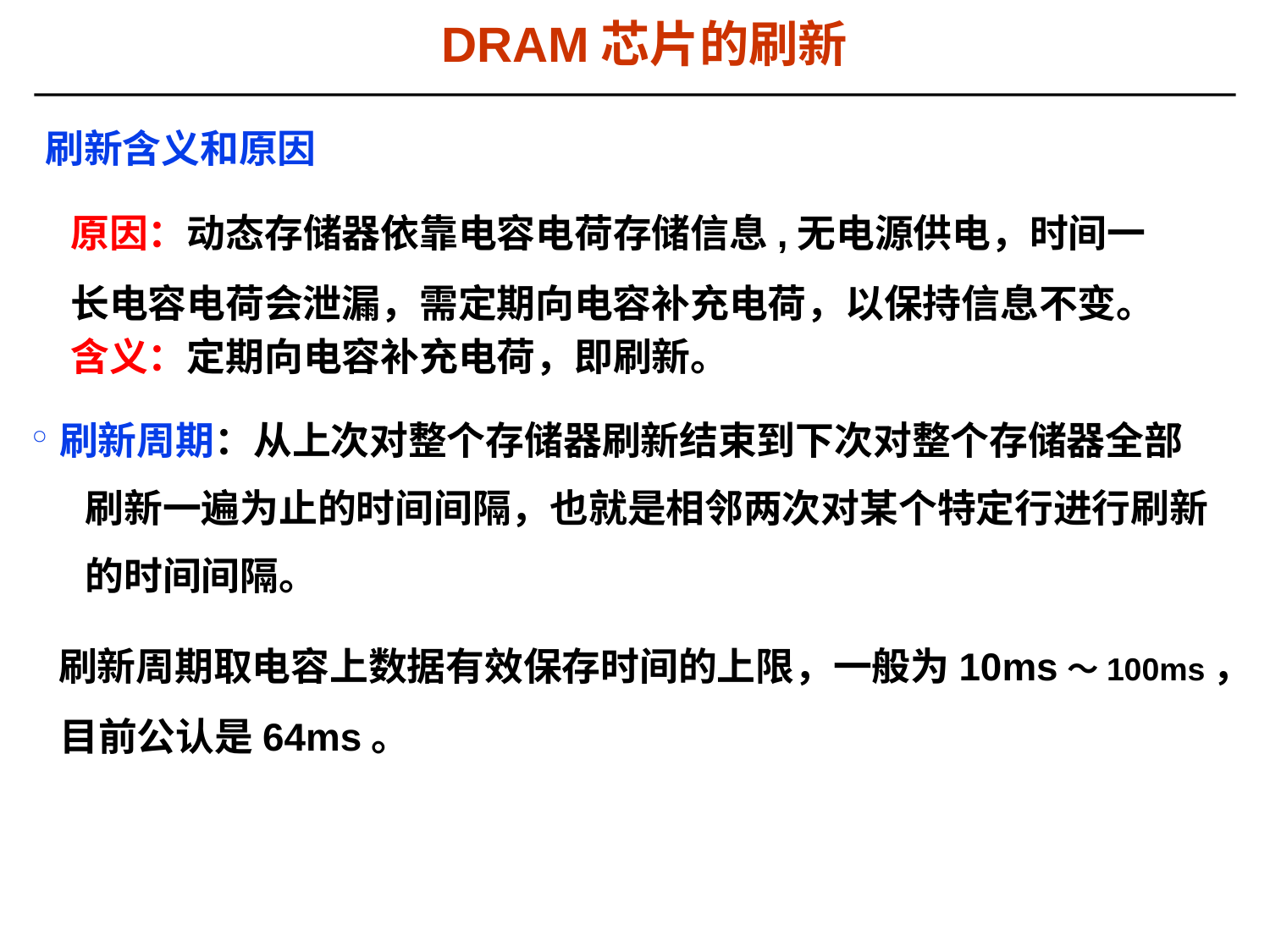

# DRAM芯片的刷新
刷新含义和原因
原因：动态存储器依靠电容电荷存储信息,无电源供电，时间一长电容电荷会泄漏，需定期向电容补充电荷，以保持信息不变。
含义：定期向电容补充电荷，即刷新。
刷新周期：从上次对整个存储器刷新结束到下次对整个存储器全部
     刷新一遍为止的时间间隔，也就是相邻两次对某个特定行进行刷新
     的时间间隔。
  刷新周期取电容上数据有效保存时间的上限，一般为10ms～100ms，目前公认是64ms。